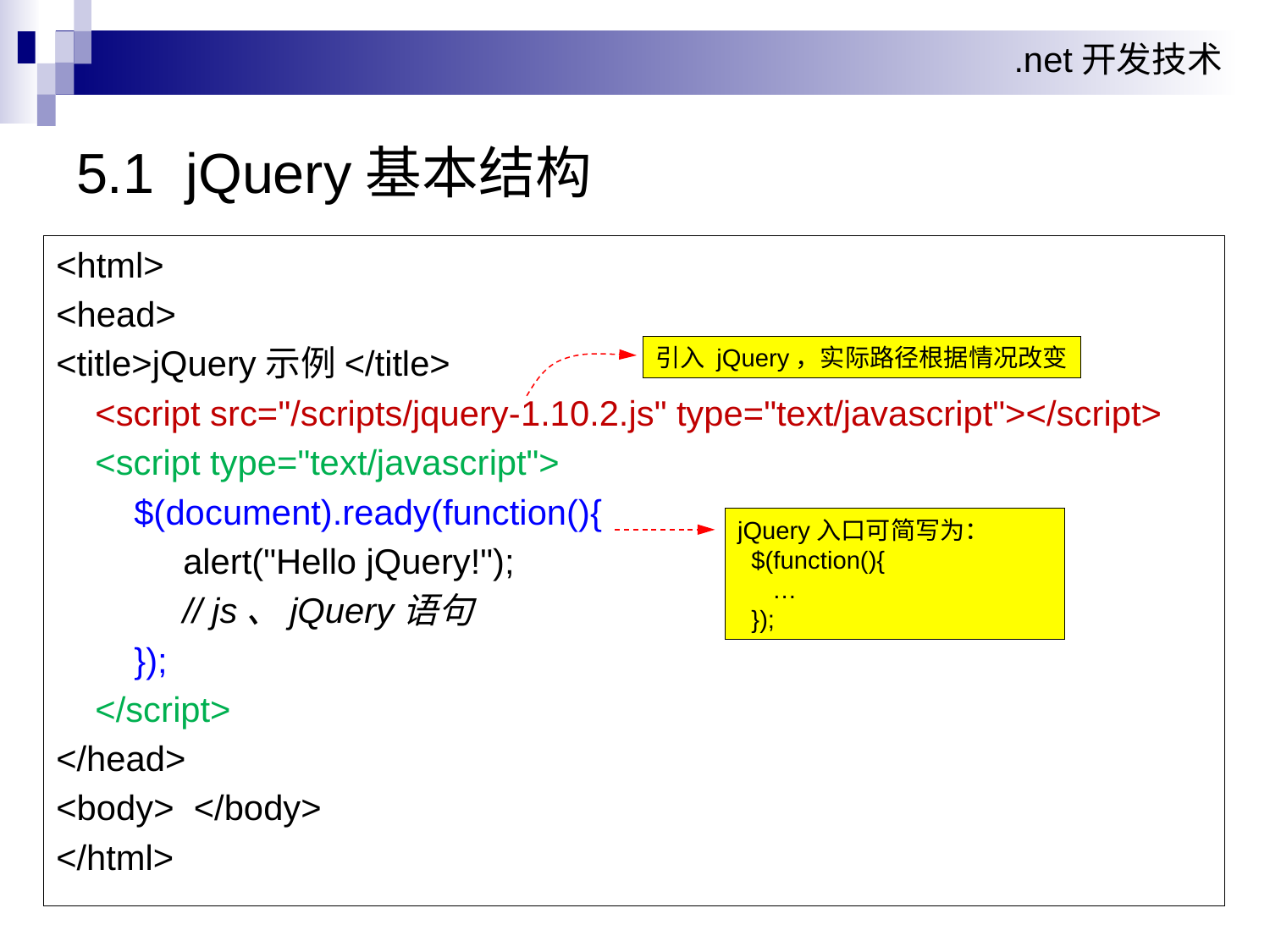

# 5.1  jQuery基本结构
<html>
<head>
<title>jQuery示例</title>
    <script src="/scripts/jquery-1.10.2.js" type="text/javascript"></script>
    <script type="text/javascript">
        $(document).ready(function(){
	alert("Hello jQuery!");
             // js、jQuery语句
        });
    </script>
</head>
<body>  </body>
</html>
引入 jQuery，实际路径根据情况改变

jQuery入口可简写为：
  $(function(){
     …
  });